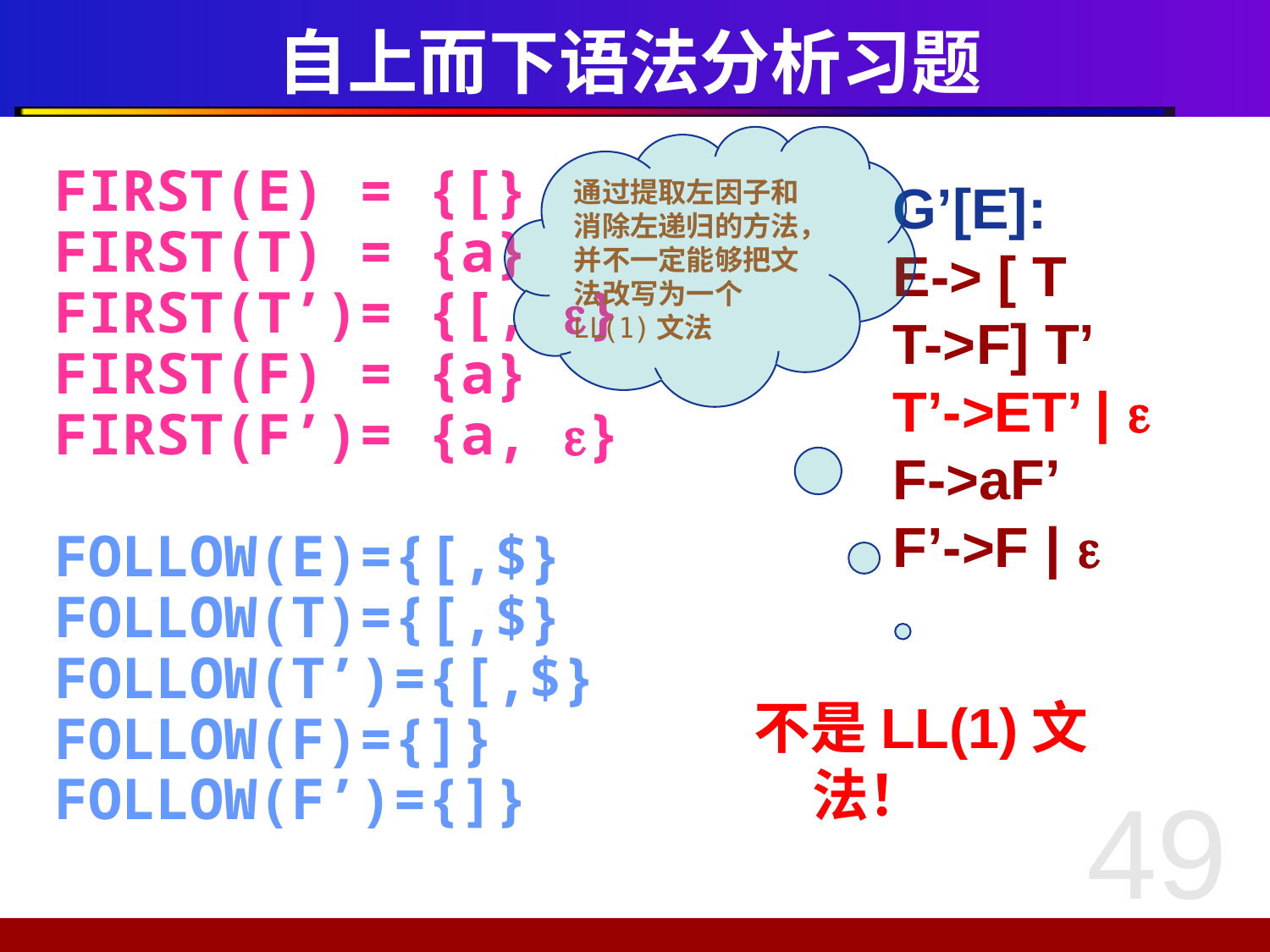

# 自上而下语法分析习题
通过提取左因子和消除左递归的方法，并不一定能够把文法改写为一个LL(1)文法
FIRST(E) = {[}
FIRST(T) = {a}
FIRST(T’)= {[, ε}
FIRST(F) = {a}
FIRST(F’)= {a, ε}

FOLLOW(E)={[,$}
FOLLOW(T)={[,$}
FOLLOW(T’)={[,$}
FOLLOW(F)={]}
FOLLOW(F’)={]}
 G’[E]:
 E-> [ T
 T->F] T’
 T’->ET’ | ε
 F->aF’
 F’->F | ε
 不是LL(1)文法！
49